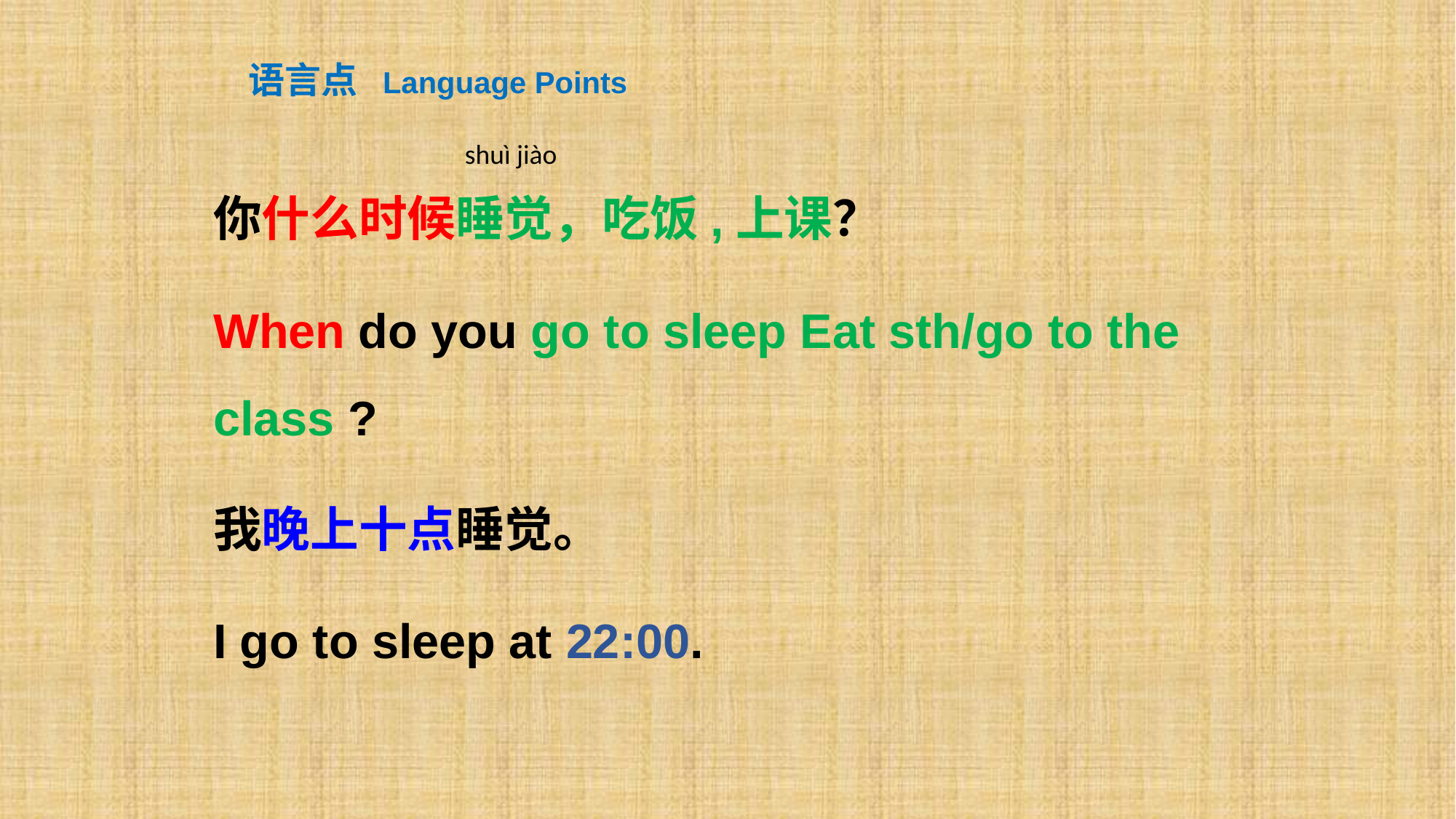

语言点  Language Points
shuì jiào
你什么时候睡觉，吃饭,上课？
When do you go to sleep Eat sth/go to the class ?
我晚上十点睡觉。
I go to sleep at 22:00.